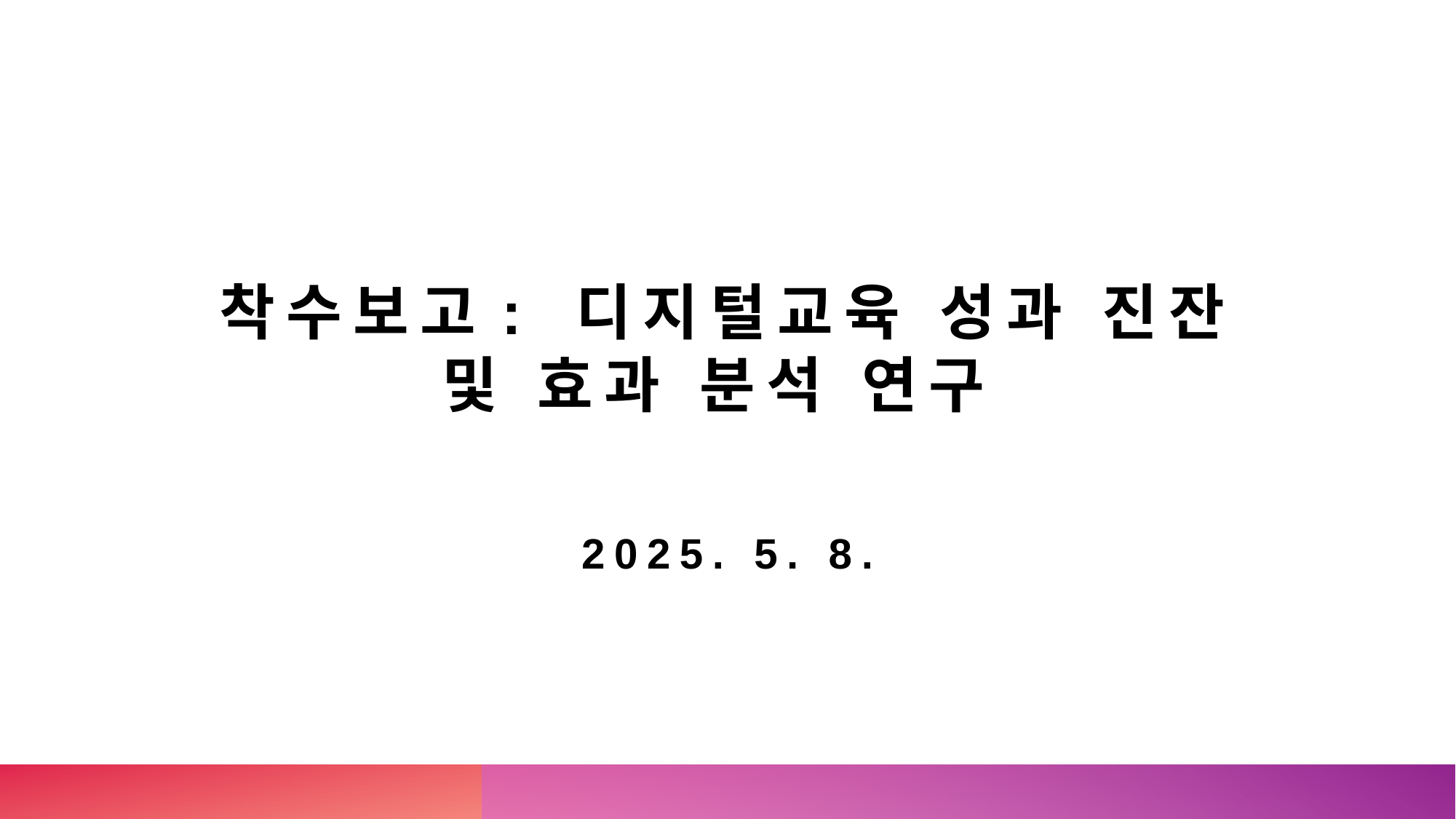

# 착수보고: 디지털교육 성과 진잔 및 효과 분석 연구

2025. 5. 8.